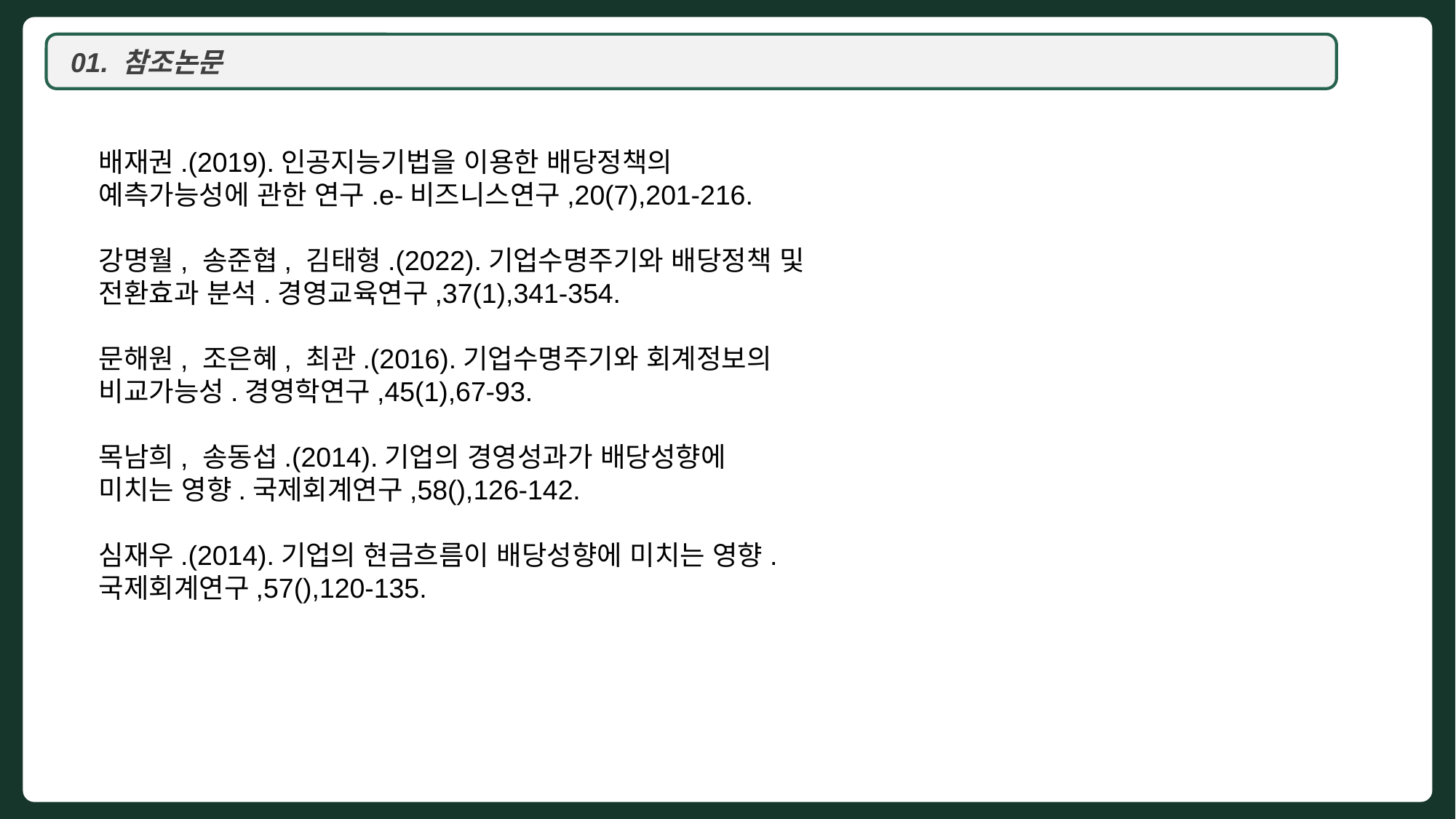

01. 참조논문
배재권.(2019).인공지능기법을 이용한 배당정책의 예측가능성에 관한 연구.e-비즈니스연구,20(7),201-216.

강명월, 송준협, 김태형.(2022).기업수명주기와 배당정책 및 전환효과 분석.경영교육연구,37(1),341-354.

문해원, 조은혜, 최관.(2016).기업수명주기와 회계정보의 비교가능성.경영학연구,45(1),67-93.

목남희, 송동섭.(2014).기업의 경영성과가 배당성향에 미치는 영향.국제회계연구,58(),126-142.

심재우.(2014).기업의 현금흐름이 배당성향에 미치는 영향.국제회계연구,57(),120-135.